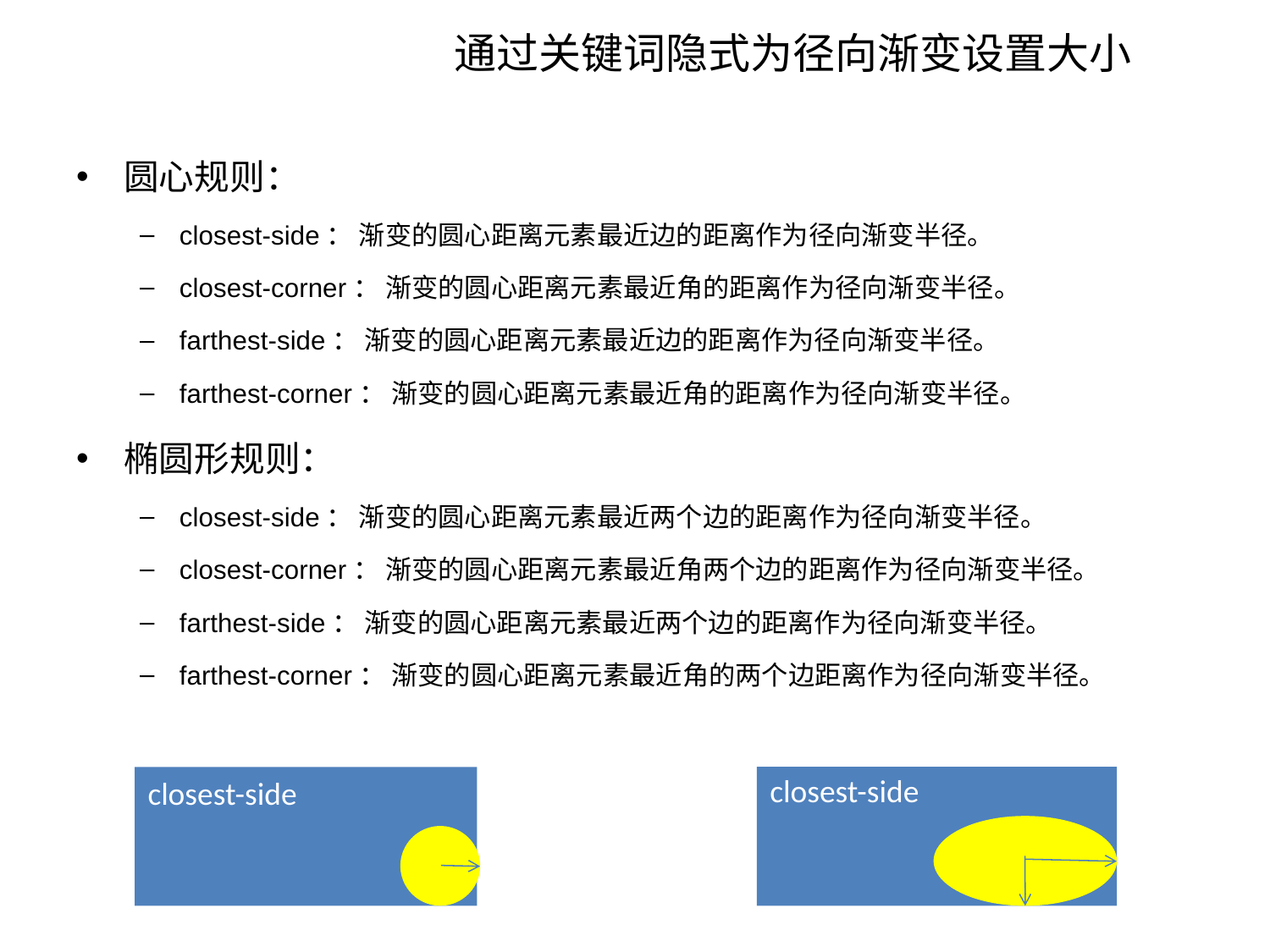

# 通过关键词隐式为径向渐变设置大小
圆心规则：
closest-side： 渐变的圆心距离元素最近边的距离作为径向渐变半径。
closest-corner： 渐变的圆心距离元素最近角的距离作为径向渐变半径。
farthest-side： 渐变的圆心距离元素最近边的距离作为径向渐变半径。
farthest-corner： 渐变的圆心距离元素最近角的距离作为径向渐变半径。
椭圆形规则：
closest-side： 渐变的圆心距离元素最近两个边的距离作为径向渐变半径。
closest-corner： 渐变的圆心距离元素最近角两个边的距离作为径向渐变半径。
farthest-side： 渐变的圆心距离元素最近两个边的距离作为径向渐变半径。
farthest-corner： 渐变的圆心距离元素最近角的两个边距离作为径向渐变半径。

closest-side

closest-side